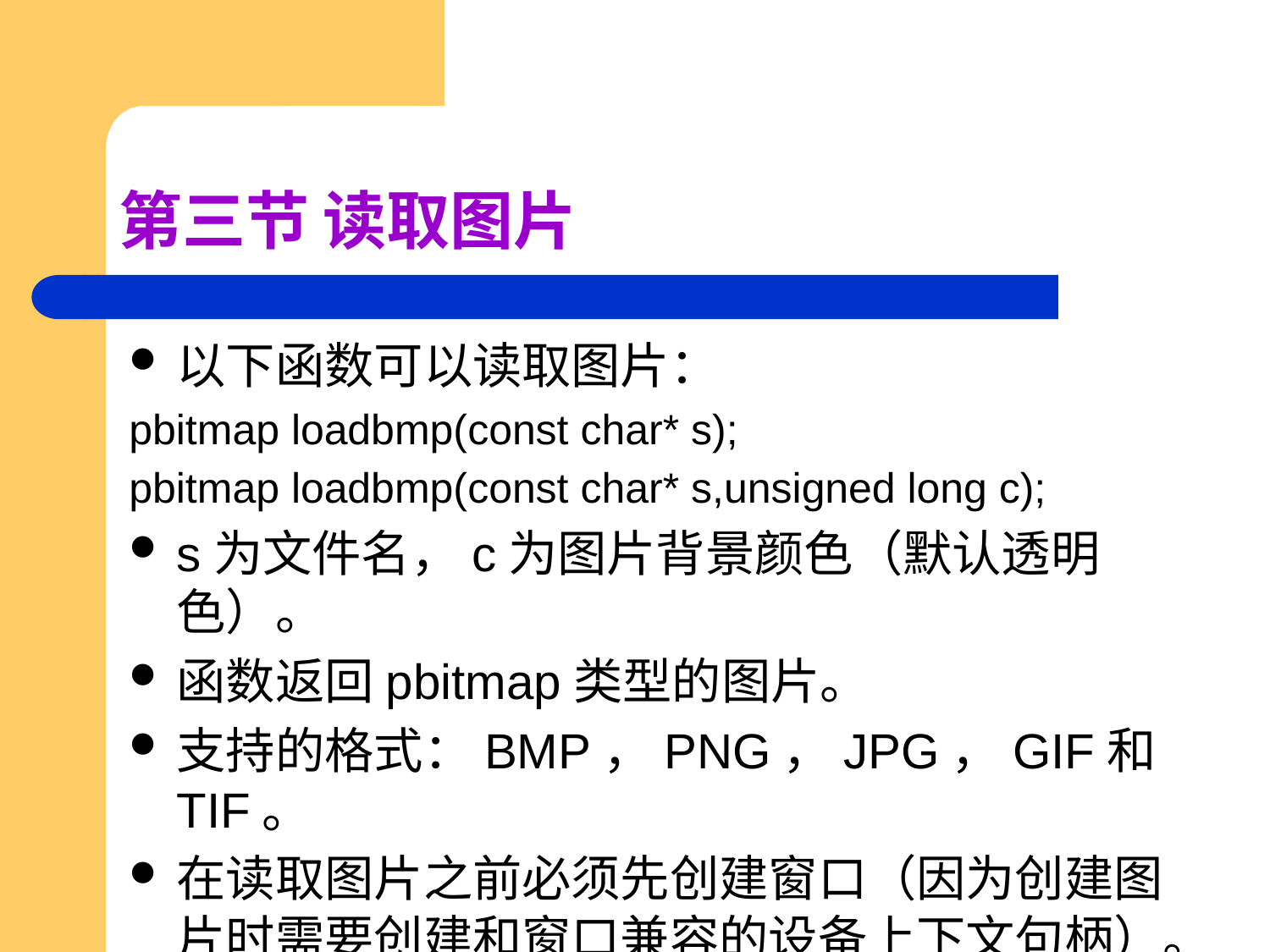

# 第三节 读取图片
以下函数可以读取图片：
pbitmap loadbmp(const char* s);
pbitmap loadbmp(const char* s,unsigned long c);
s为文件名，c为图片背景颜色（默认透明色）。
函数返回pbitmap类型的图片。
支持的格式：BMP，PNG，JPG，GIF和TIF。
在读取图片之前必须先创建窗口（因为创建图片时需要创建和窗口兼容的设备上下文句柄）。